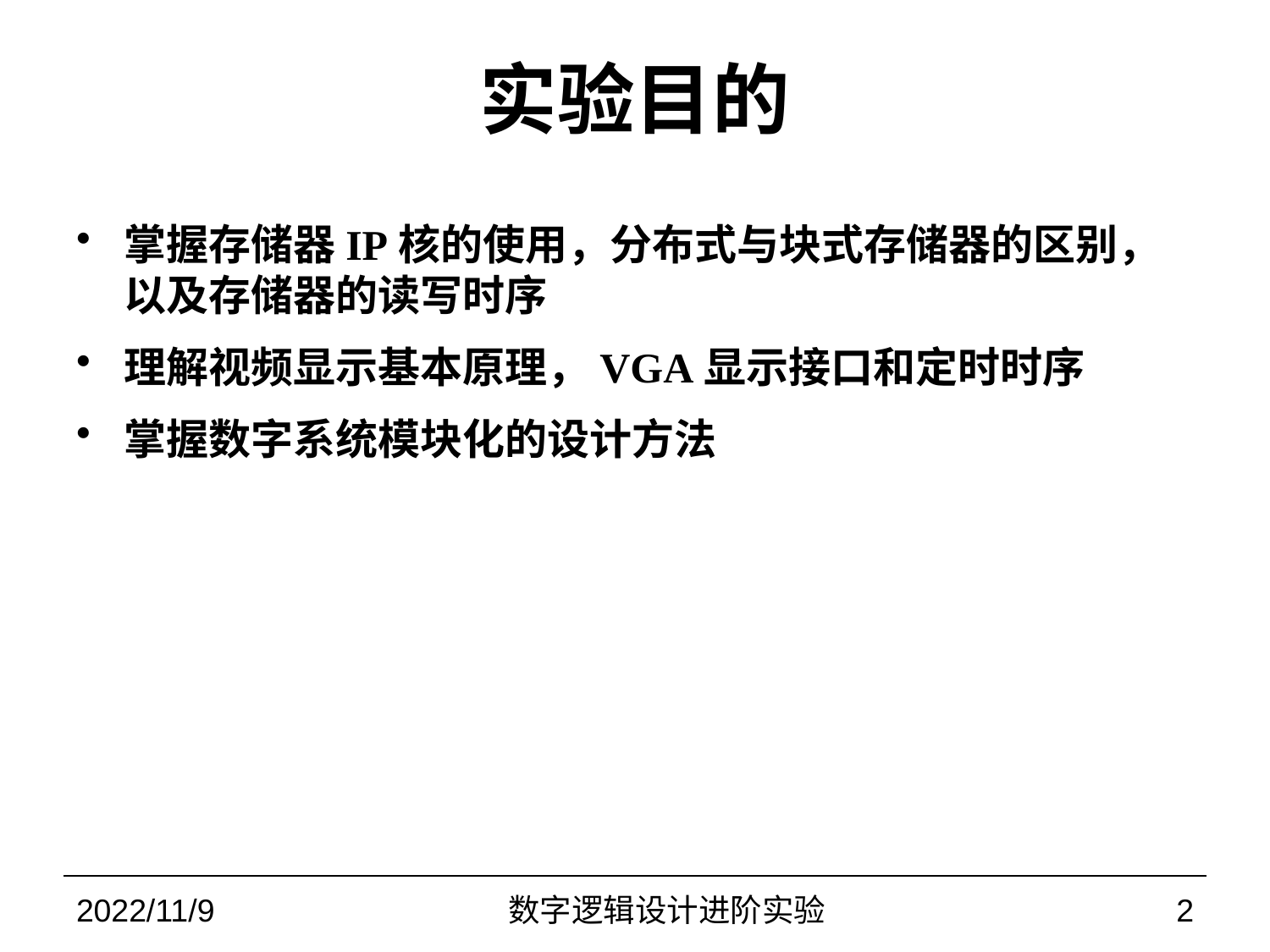

# 实验目的
掌握存储器IP核的使用，分布式与块式存储器的区别，以及存储器的读写时序
理解视频显示基本原理，VGA显示接口和定时时序
掌握数字系统模块化的设计方法

2022/11/9
数字逻辑设计进阶实验
2